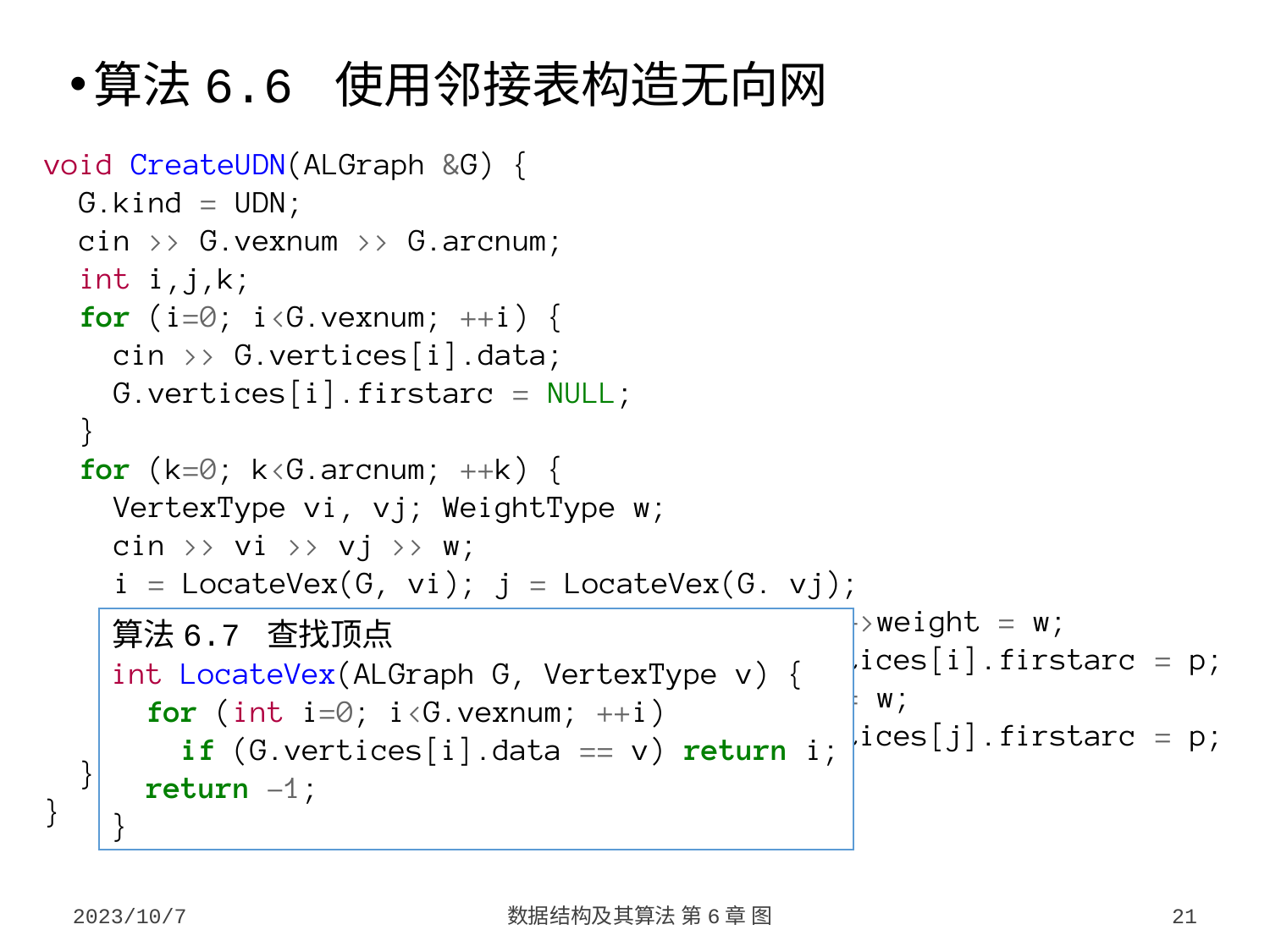

算法6.6 使用邻接表构造无向网
void CreateUDN(ALGraph &G) {
  G.kind = UDN;
  cin >> G.vexnum >> G.arcnum;
  int i,j,k;
  for (i=0; i<G.vexnum; ++i) {
    cin >> G.vertices[i].data;
    G.vertices[i].firstarc = NULL;
  }
  for (k=0; k<G.arcnum; ++k) {
    VertexType vi, vj; WeightType w;
    cin >> vi >> vj >> w;
    i = LocateVex(G, vi); j = LocateVex(G. vj);
    ArcNode *p = new ArcNode; p->adjvex = j; p->weight = w;
    p->nextarc = G.vertices[i].firstarc; G.vertices[i].firstarc = p;
    p = new ArcNode; p->adjvex = i; p->weight = w;
    p->nextarc = G.vertices[j].firstarc; G.vertices[j].firstarc = p;
  }
}
算法6.7 查找顶点
int LocateVex(ALGraph G, VertexType v) {
  for (int i=0; i<G.vexnum; ++i)
    if (G.vertices[i].data == v) return i;
  return -1;
}
2023/10/7
数据结构及其算法 第6章 图
21